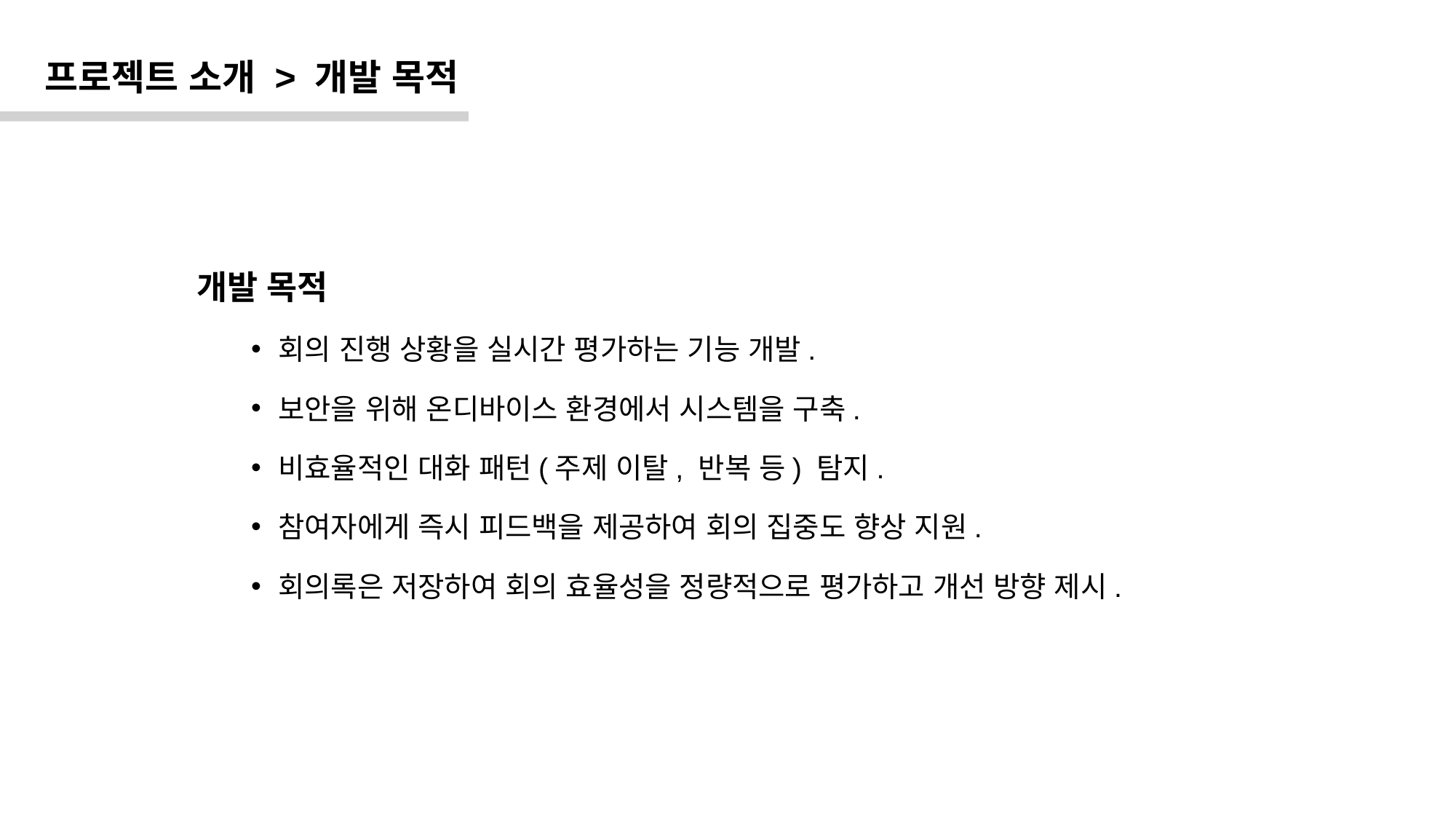

프로젝트 소개 > 개발 목적

개발 목적
회의 진행 상황을 실시간 평가하는 기능 개발.
보안을 위해 온디바이스 환경에서 시스템을 구축.
비효율적인 대화 패턴(주제 이탈, 반복 등) 탐지.
참여자에게 즉시 피드백을 제공하여 회의 집중도 향상 지원.
회의록은 저장하여 회의 효율성을 정량적으로 평가하고 개선 방향 제시.